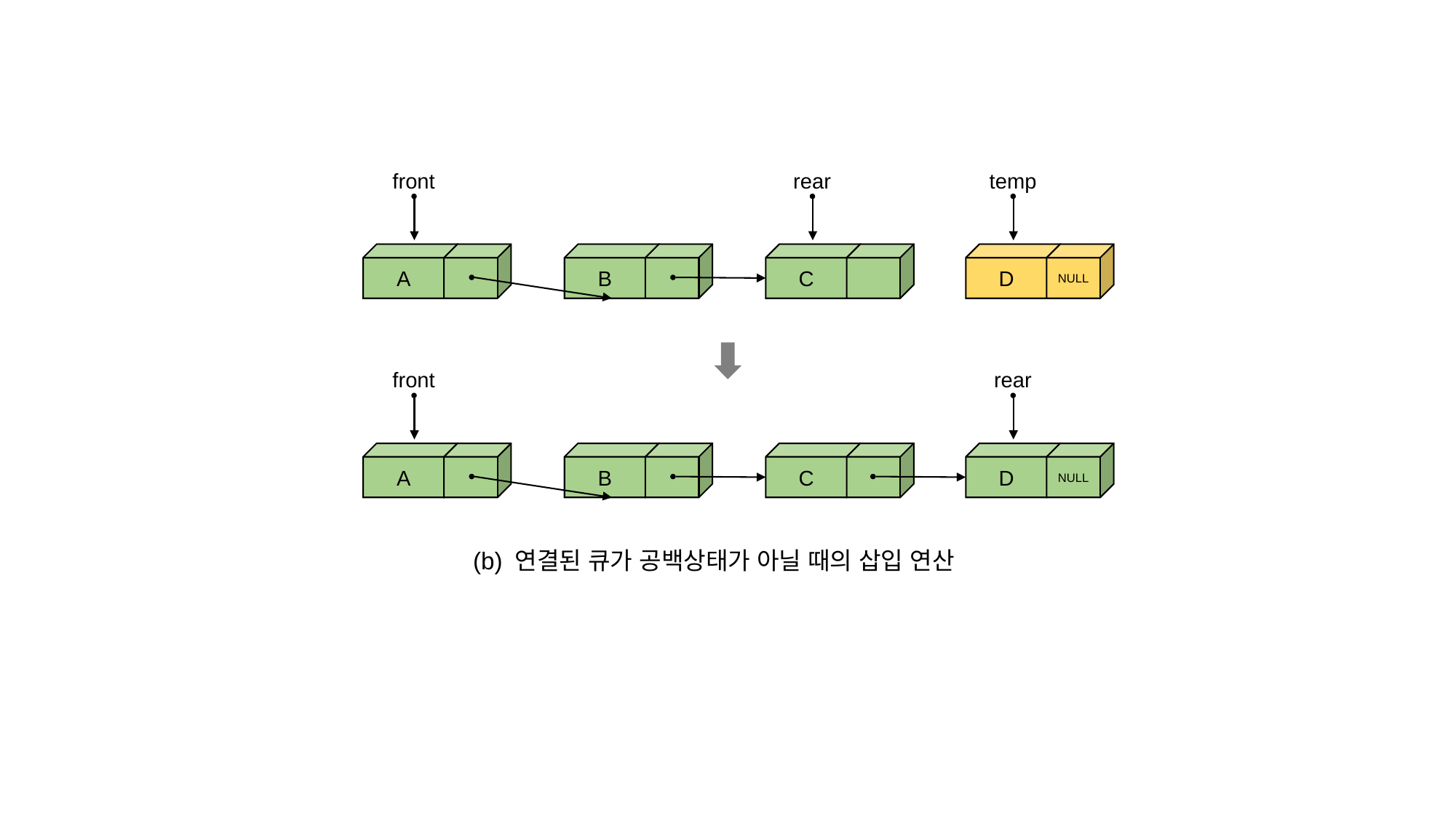

front
rear
temp

A

B

C

D
NULL

front
rear

A

B

C

D
NULL

(b) 연결된 큐가 공백상태가 아닐 때의 삽입 연산